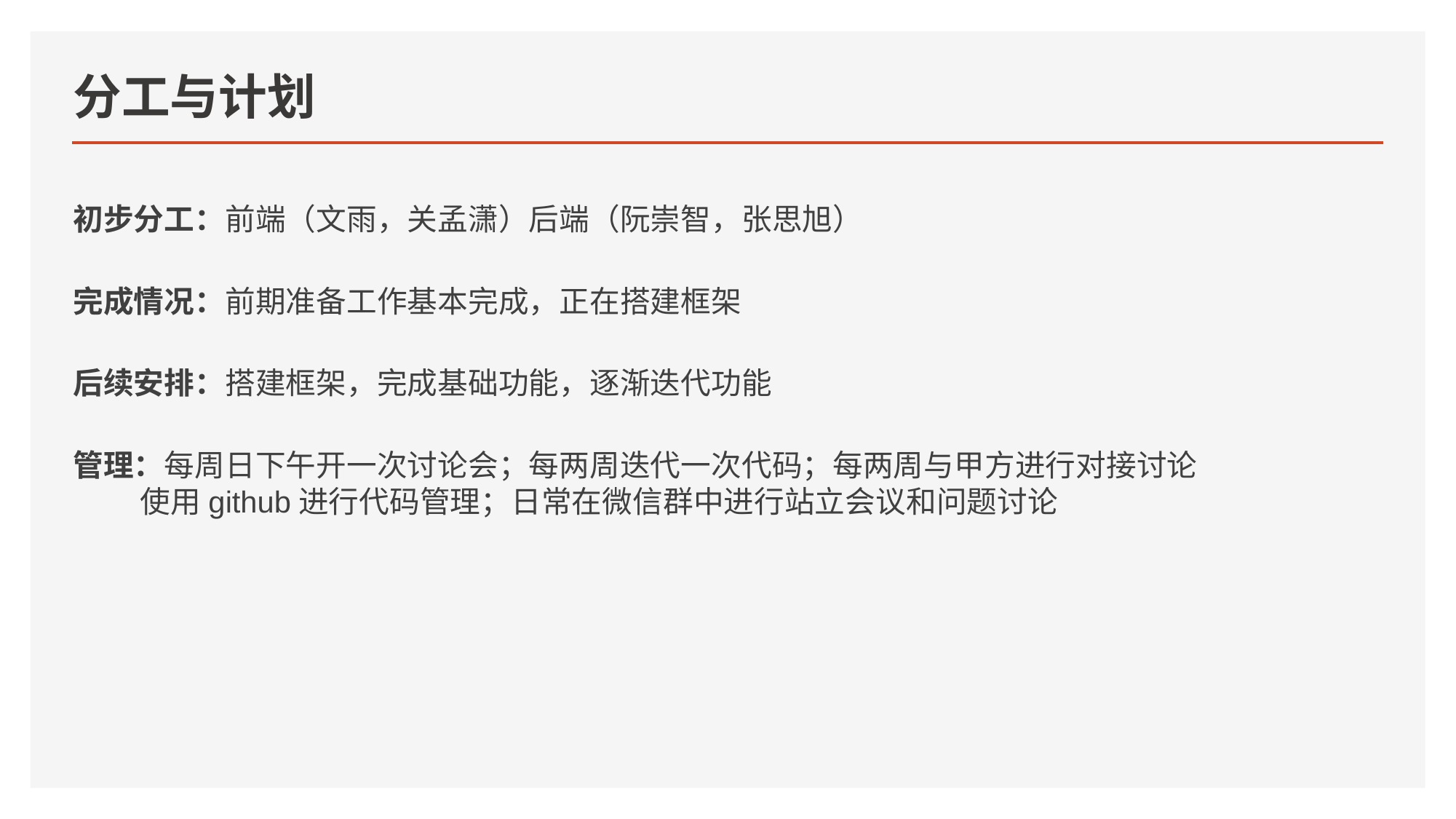

# 分工与计划
初步分工：前端（文雨，关孟潇）后端（阮崇智，张思旭）
完成情况：前期准备工作基本完成，正在搭建框架
后续安排：搭建框架，完成基础功能，逐渐迭代功能
管理：每周日下午开一次讨论会；每两周迭代一次代码；每两周与甲方进行对接讨论
          使用github进行代码管理；日常在微信群中进行站立会议和问题讨论